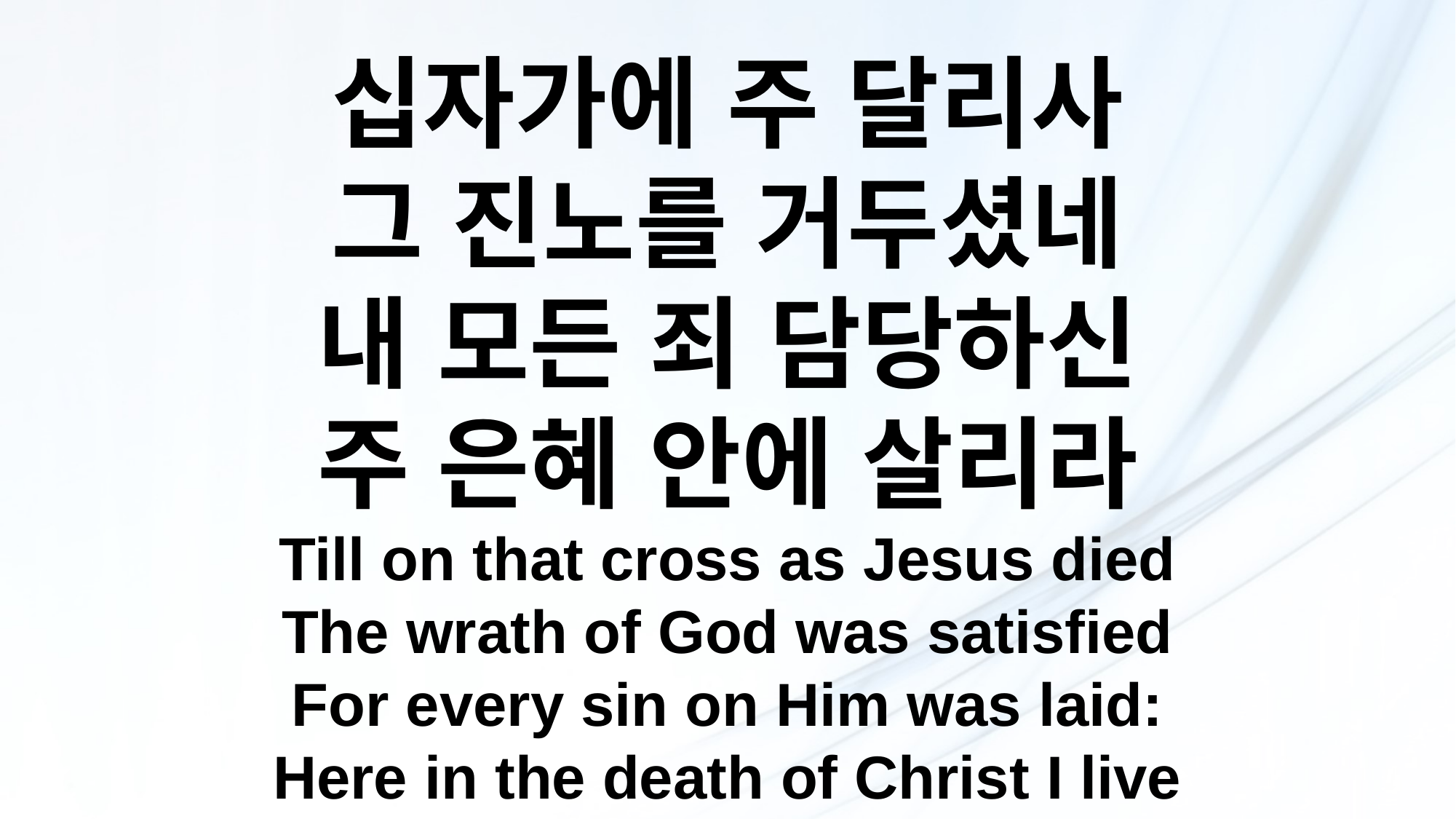

십자가에 주 달리사
그 진노를 거두셨네
내 모든 죄 담당하신
주 은혜 안에 살리라
Till on that cross as Jesus died
The wrath of God was satisfied
For every sin on Him was laid:
Here in the death of Christ I live